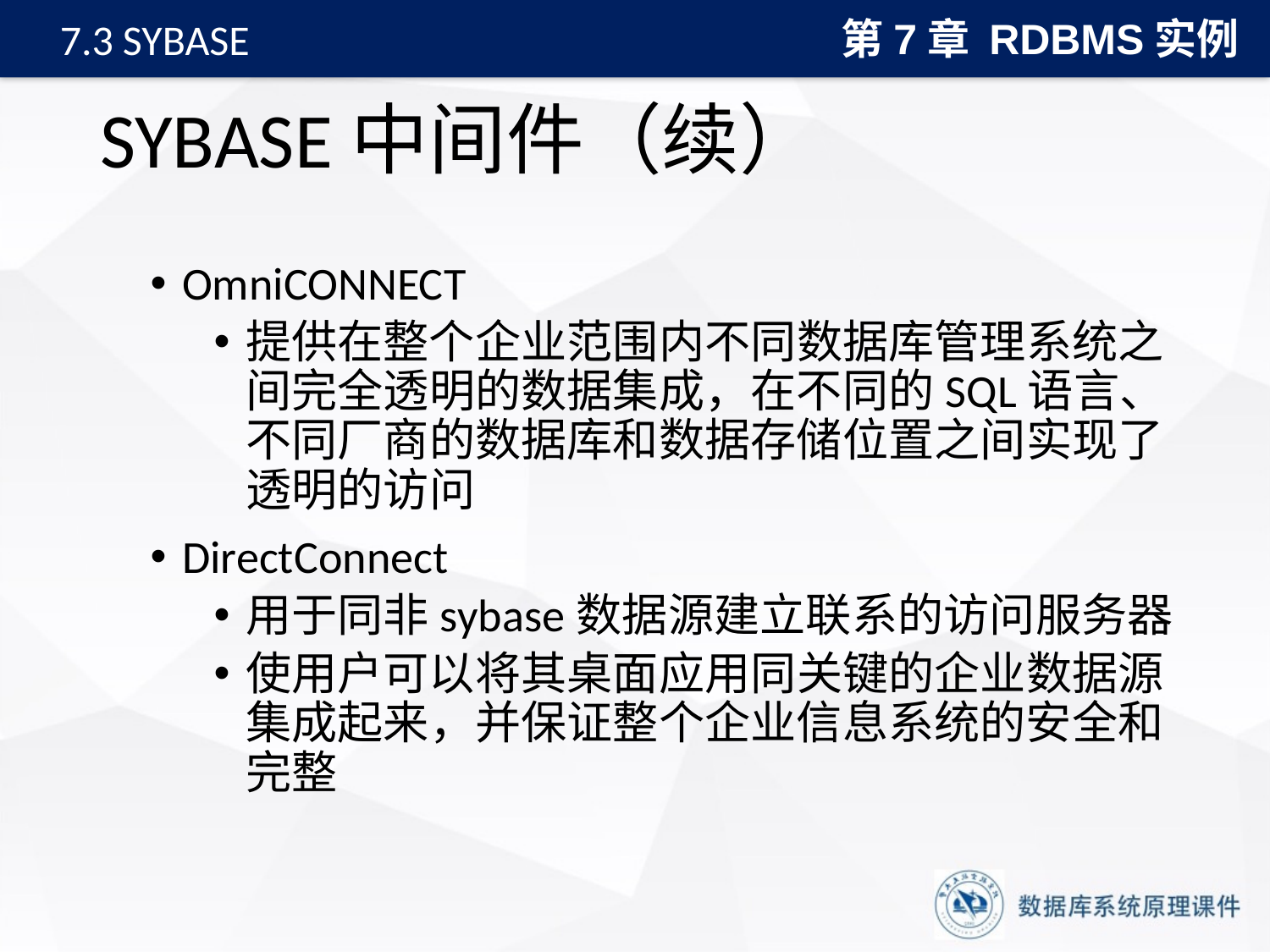

第7章 RDBMS实例
7.3 SYBASE
# SYBASE中间件（续）
OmniCONNECT
提供在整个企业范围内不同数据库管理系统之间完全透明的数据集成，在不同的SQL语言、不同厂商的数据库和数据存储位置之间实现了透明的访问
DirectConnect
用于同非sybase数据源建立联系的访问服务器
使用户可以将其桌面应用同关键的企业数据源集成起来，并保证整个企业信息系统的安全和完整